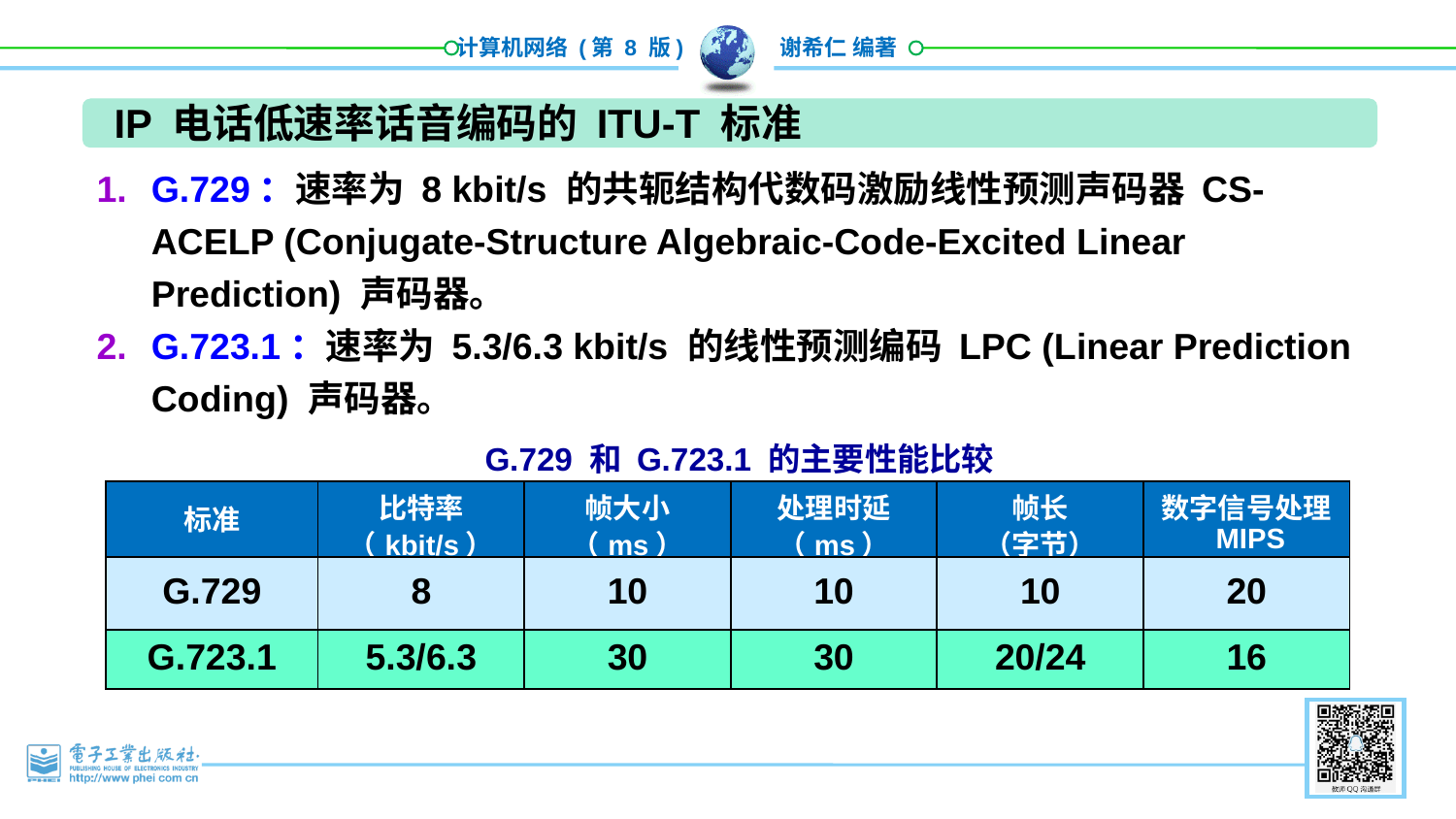

IP 电话低速率话音编码的 ITU-T 标准

G.729：速率为 8 kbit/s 的共轭结构代数码激励线性预测声码器 CS-ACELP (Conjugate-Structure Algebraic-Code-Excited Linear Prediction) 声码器。
G.723.1：速率为 5.3/6.3 kbit/s 的线性预测编码 LPC (Linear Prediction Coding) 声码器。
G.729 和 G.723.1 的主要性能比较
| 标准 | 比特率 （kbit/s） | 帧大小 （ms） | 处理时延 （ms） | 帧长 （字节） | 数字信号处理 MIPS |
| --- | --- | --- | --- | --- | --- |
| G.729 | 8 | 10 | 10 | 10 | 20 |
| G.723.1 | 5.3/6.3 | 30 | 30 | 20/24 | 16 |